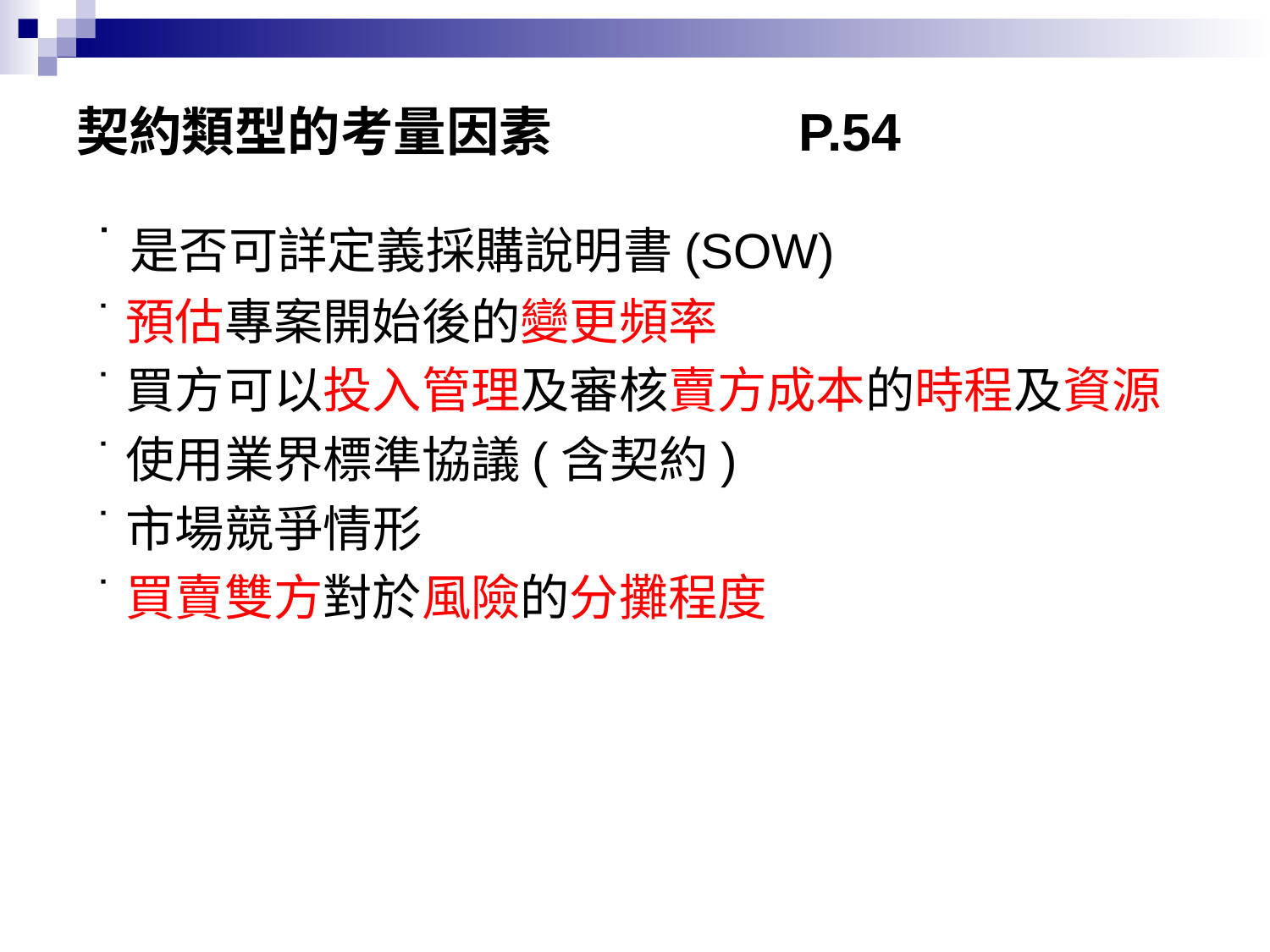

# 契約類型的考量因素                P.54
˙是否可詳定義採購說明書(SOW)
˙預估專案開始後的變更頻率
˙買方可以投入管理及審核賣方成本的時程及資源
˙使用業界標準協議(含契約)
˙市場競爭情形
˙買賣雙方對於風險的分攤程度